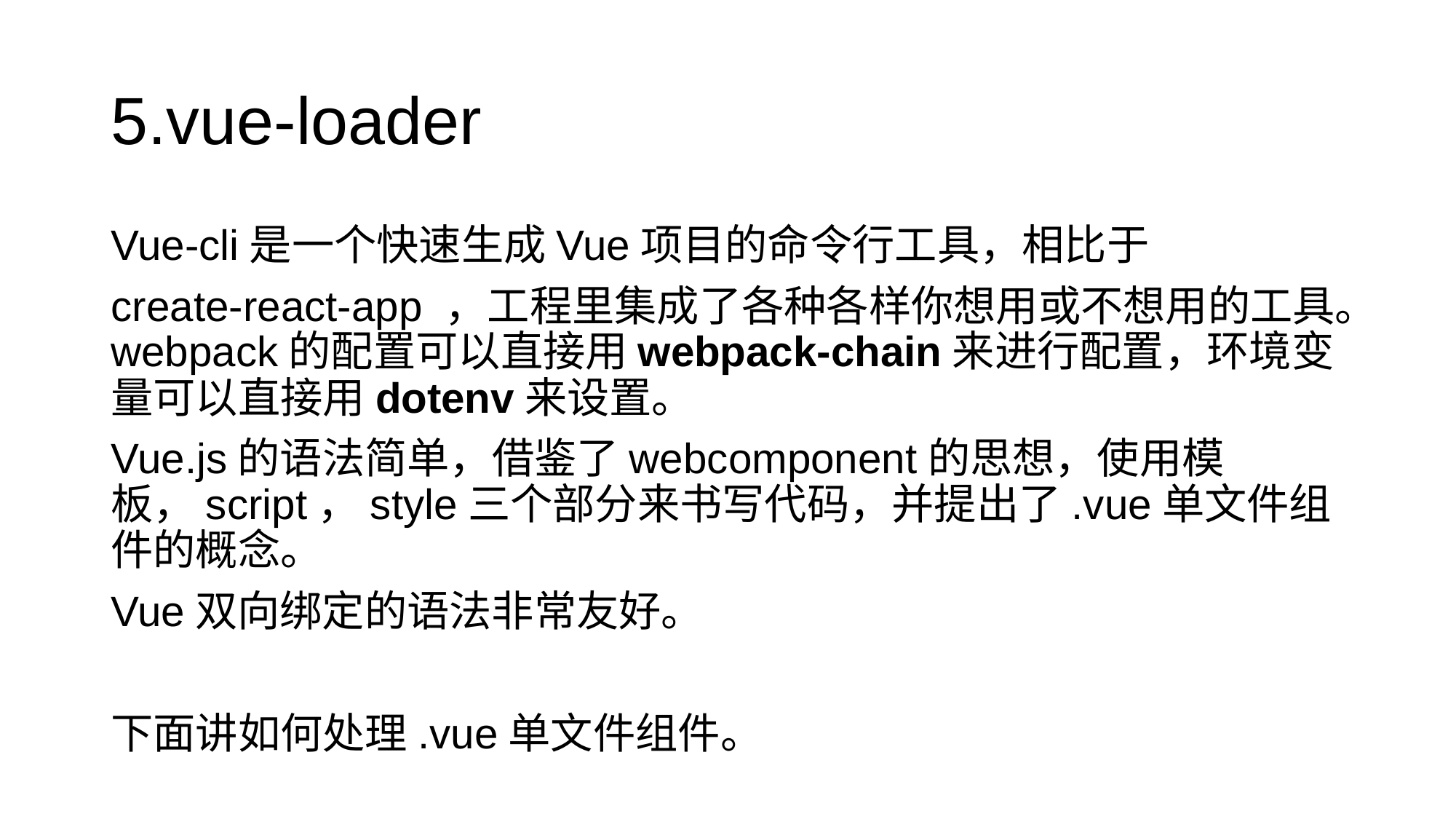

# 5.vue-loader
Vue-cli是一个快速生成Vue项目的命令行工具，相比于
create-react-app ，工程里集成了各种各样你想用或不想用的工具。webpack的配置可以直接用webpack-chain来进行配置，环境变量可以直接用dotenv来设置。
Vue.js的语法简单，借鉴了webcomponent的思想，使用模板，script，style三个部分来书写代码，并提出了.vue单文件组件的概念。
Vue双向绑定的语法非常友好。

下面讲如何处理.vue单文件组件。